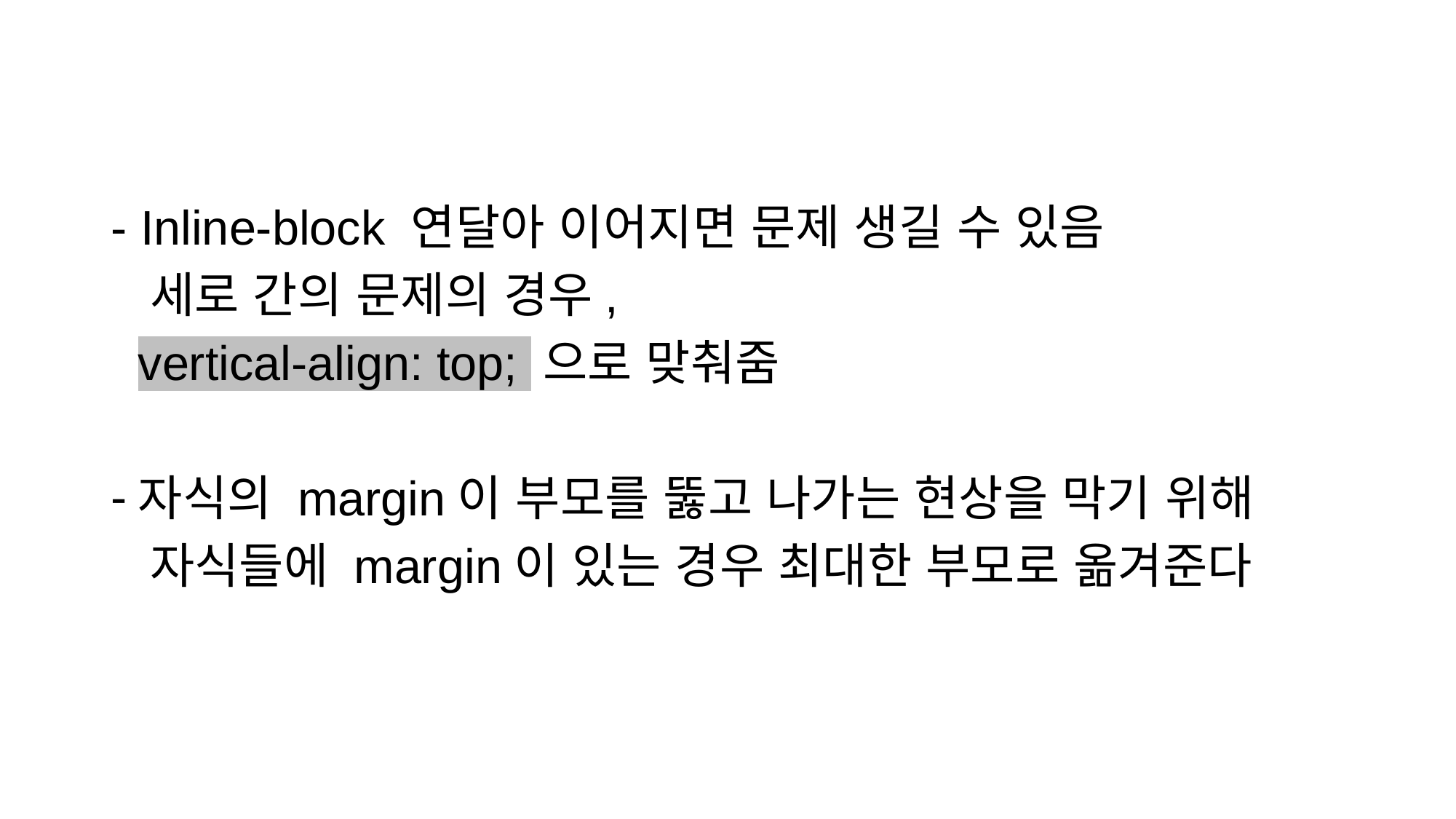

- Inline-block 연달아 이어지면 문제 생길 수 있음
  세로 간의 문제의 경우,
  vertical-align: top; 으로 맞춰줌

자식의 margin이 부모를 뚫고 나가는 현상을 막기 위해
  자식들에 margin이 있는 경우 최대한 부모로 옮겨준다